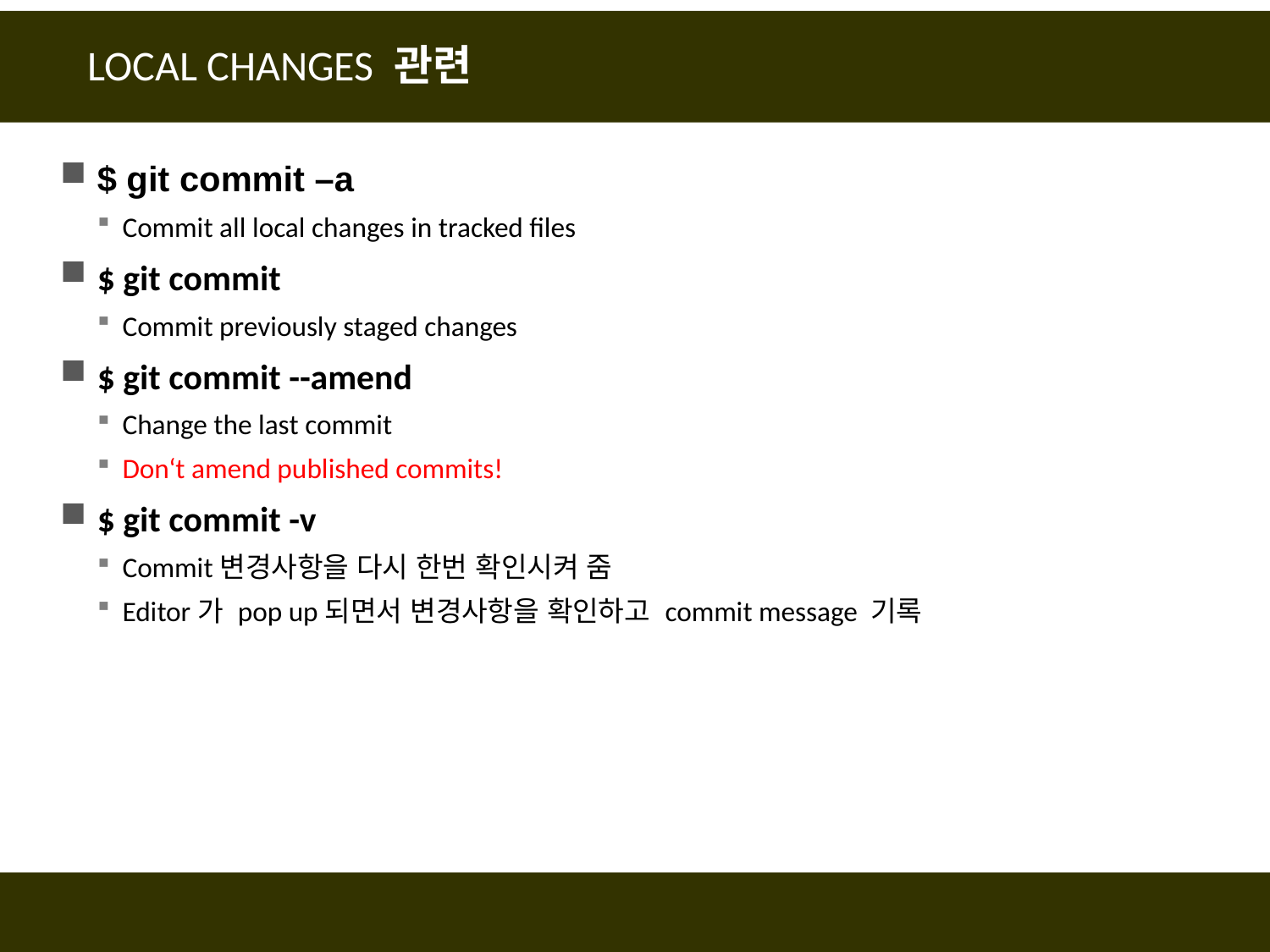

# LOCAL CHANGES 관련
$ git commit –a
Commit all local changes in tracked files
$ git commit
Commit previously staged changes
$ git commit --amend
Change the last commit
Don‘t amend published commits!
$ git commit -v
Commit변경사항을 다시 한번 확인시켜 줌
Editor가 pop up되면서 변경사항을 확인하고 commit message 기록